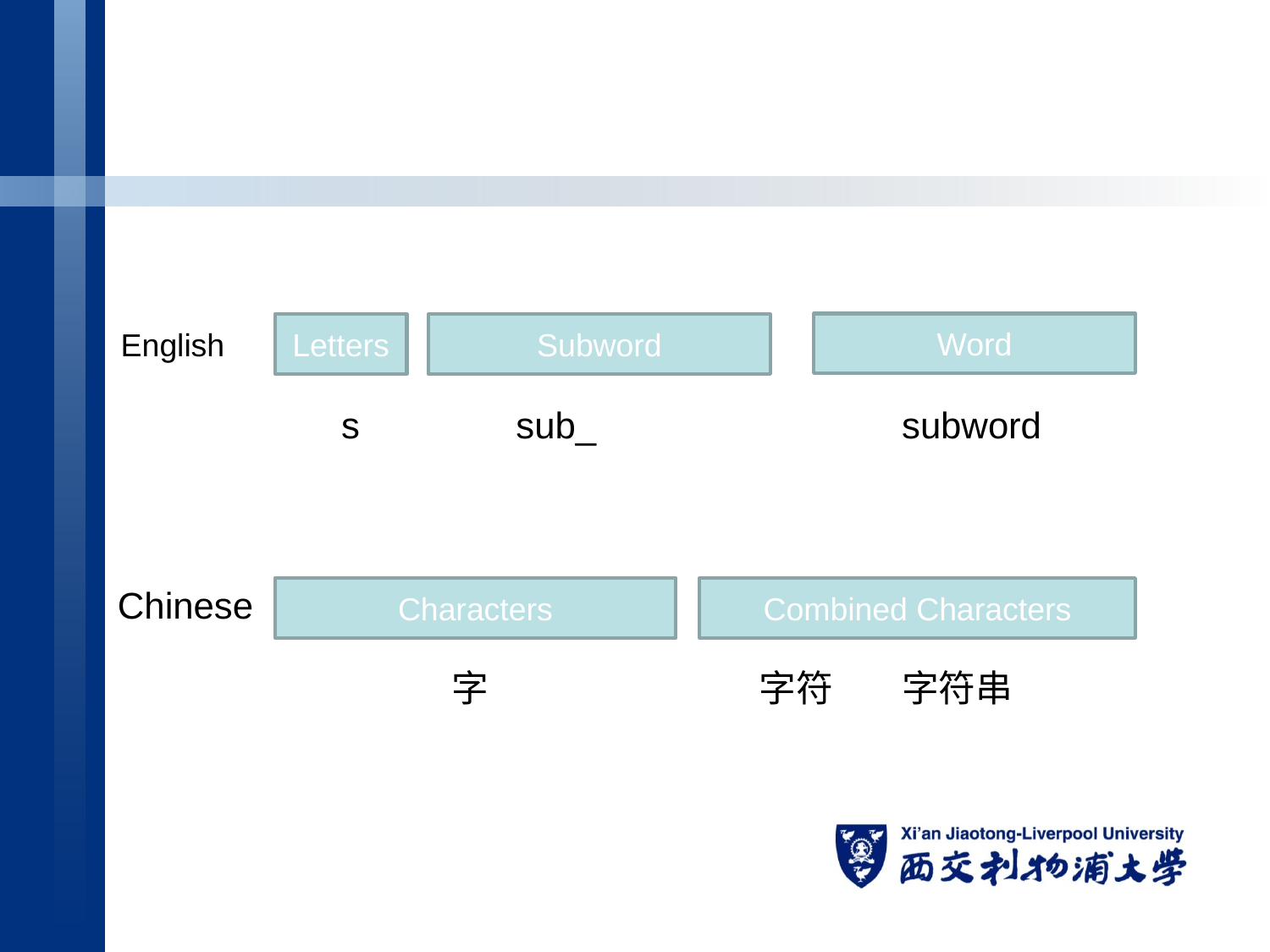

Word
Letters
Subword
English
s
sub_
subword
Characters
Combined Characters
Chinese
字
字符
字符串